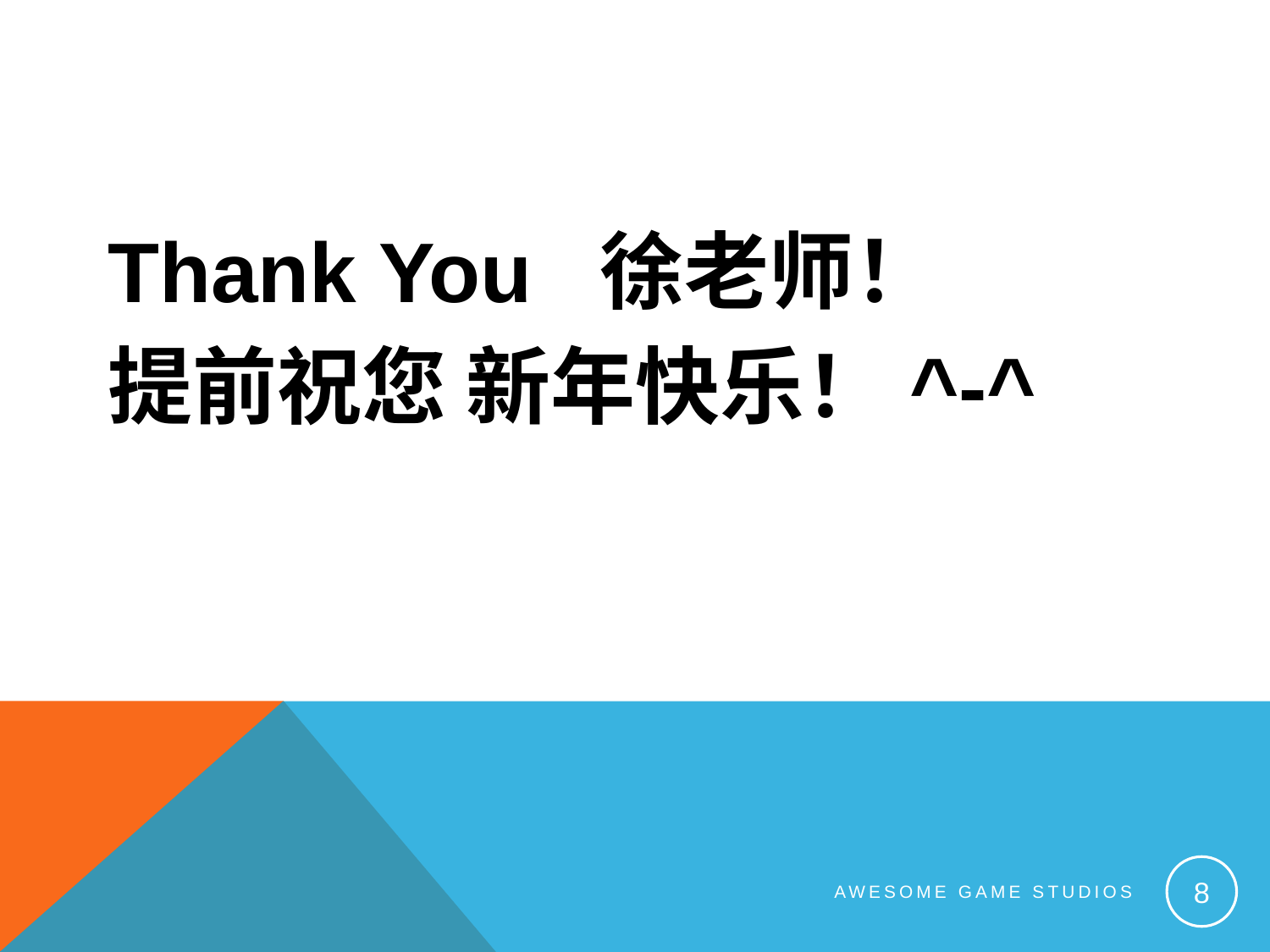

Thank You  徐老师！
提前祝您 新年快乐！^-^
8
Awesome Game Studios